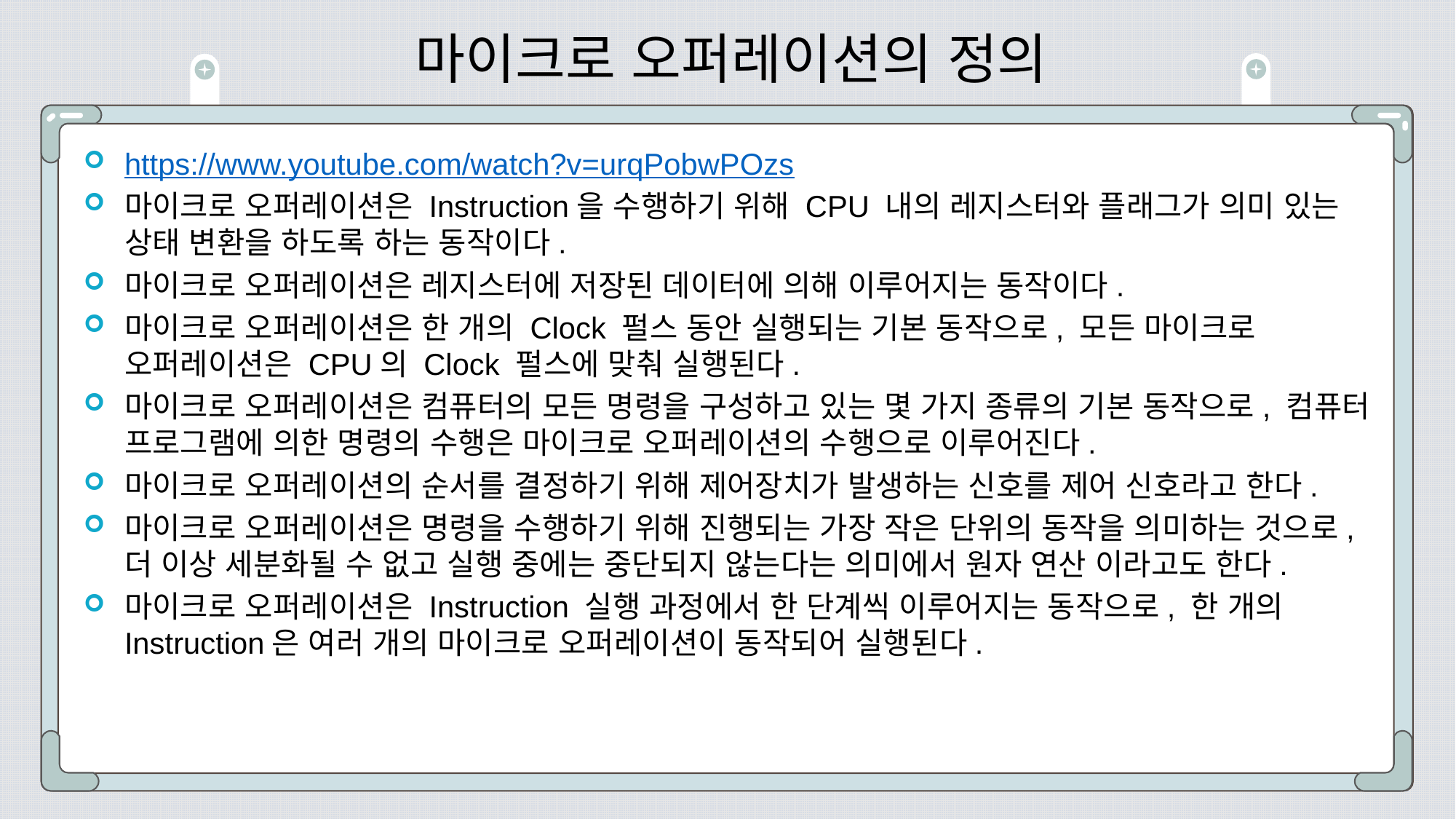

# 마이크로 오퍼레이션의 정의
https://www.youtube.com/watch?v=urqPobwPOzs
마이크로 오퍼레이션은 Instruction을 수행하기 위해 CPU 내의 레지스터와 플래그가 의미 있는 상태 변환을 하도록 하는 동작이다.
마이크로 오퍼레이션은 레지스터에 저장된 데이터에 의해 이루어지는 동작이다.
마이크로 오퍼레이션은 한 개의 Clock 펄스 동안 실행되는 기본 동작으로, 모든 마이크로 오퍼레이션은 CPU의 Clock 펄스에 맞춰 실행된다.
마이크로 오퍼레이션은 컴퓨터의 모든 명령을 구성하고 있는 몇 가지 종류의 기본 동작으로, 컴퓨터 프로그램에 의한 명령의 수행은 마이크로 오퍼레이션의 수행으로 이루어진다.
마이크로 오퍼레이션의 순서를 결정하기 위해 제어장치가 발생하는 신호를 제어 신호라고 한다.
마이크로 오퍼레이션은 명령을 수행하기 위해 진행되는 가장 작은 단위의 동작을 의미하는 것으로, 더 이상 세분화될 수 없고 실행 중에는 중단되지 않는다는 의미에서 원자 연산 이라고도 한다.
마이크로 오퍼레이션은 Instruction 실행 과정에서 한 단계씩 이루어지는 동작으로, 한 개의 Instruction은 여러 개의 마이크로 오퍼레이션이 동작되어 실행된다.